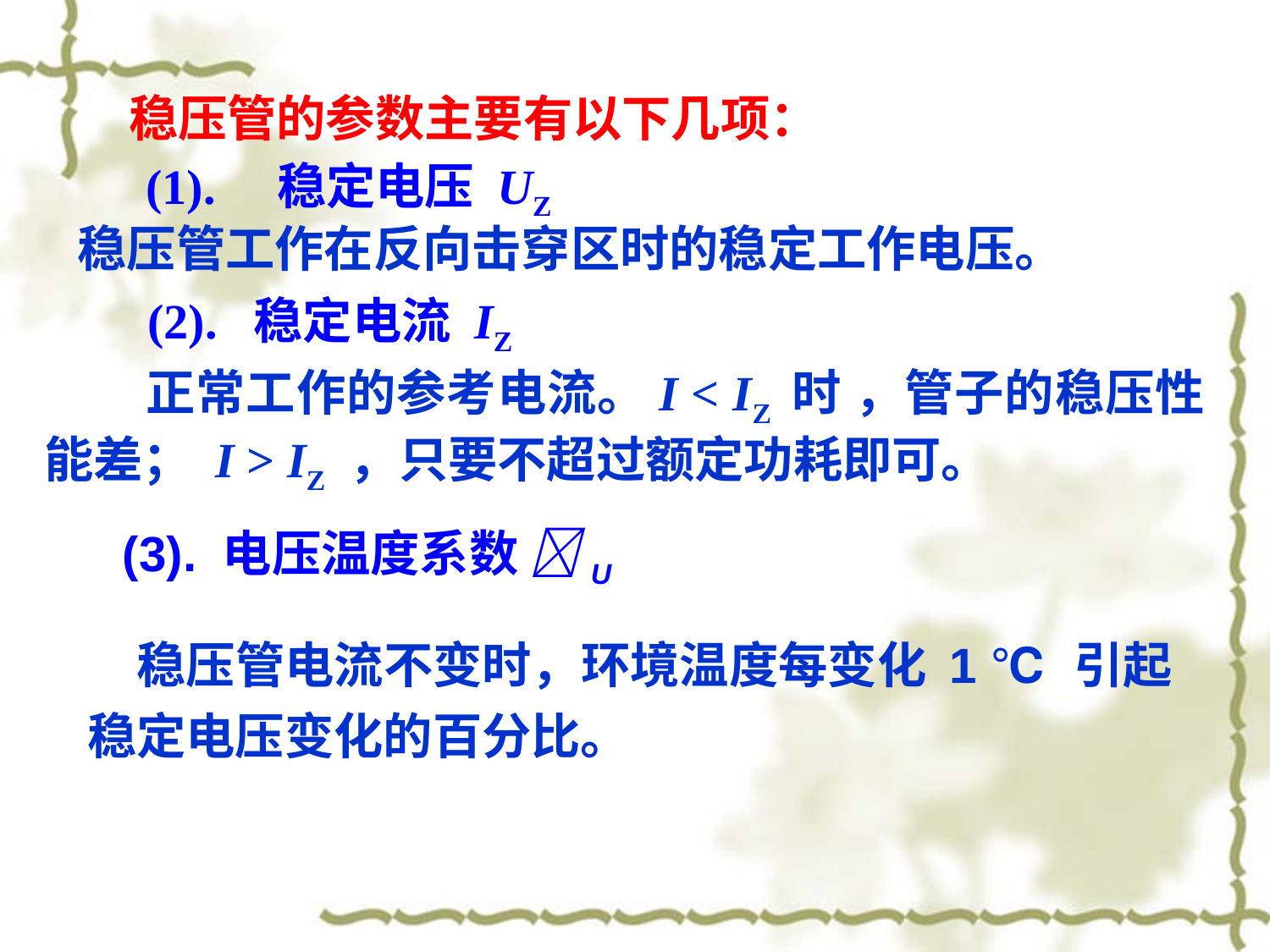

稳压管的参数主要有以下几项：
(1).    稳定电压 UZ
稳压管工作在反向击穿区时的稳定工作电压。
(2).  稳定电流 IZ
        正常工作的参考电流。I < IZ 时 ，管子的稳压性能差； I > IZ ，只要不超过额定功耗即可。
(3). 电压温度系数 αU
　稳压管电流不变时，环境温度每变化 1 ℃ 引起稳定电压变化的百分比。
51